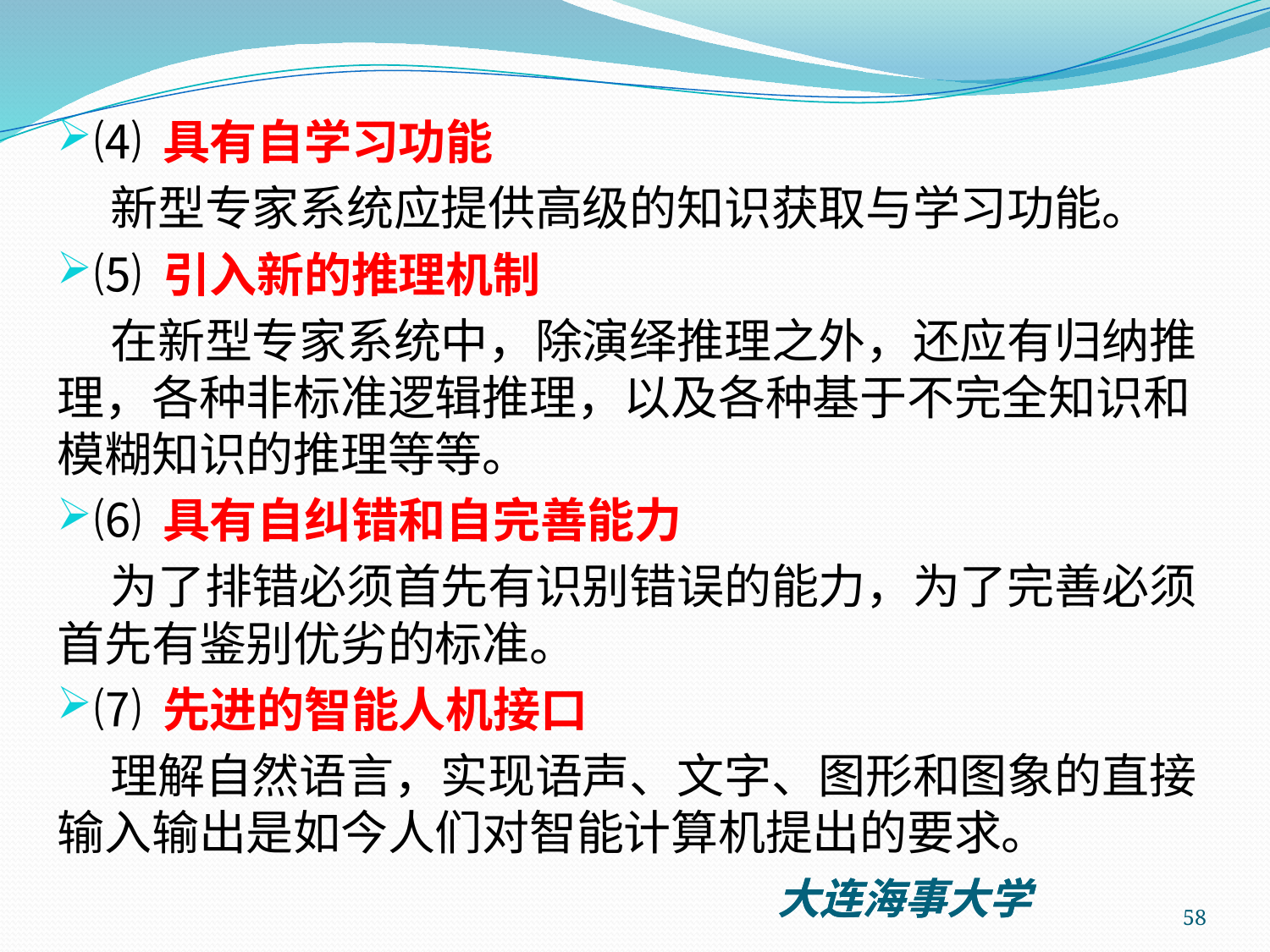

⑷ 具有自学习功能
    新型专家系统应提供高级的知识获取与学习功能。
⑸ 引入新的推理机制
    在新型专家系统中，除演绎推理之外，还应有归纳推理，各种非标准逻辑推理，以及各种基于不完全知识和模糊知识的推理等等。
⑹ 具有自纠错和自完善能力
    为了排错必须首先有识别错误的能力，为了完善必须首先有鉴别优劣的标准。
⑺ 先进的智能人机接口
    理解自然语言，实现语声、文字、图形和图象的直接输入输出是如今人们对智能计算机提出的要求。

58